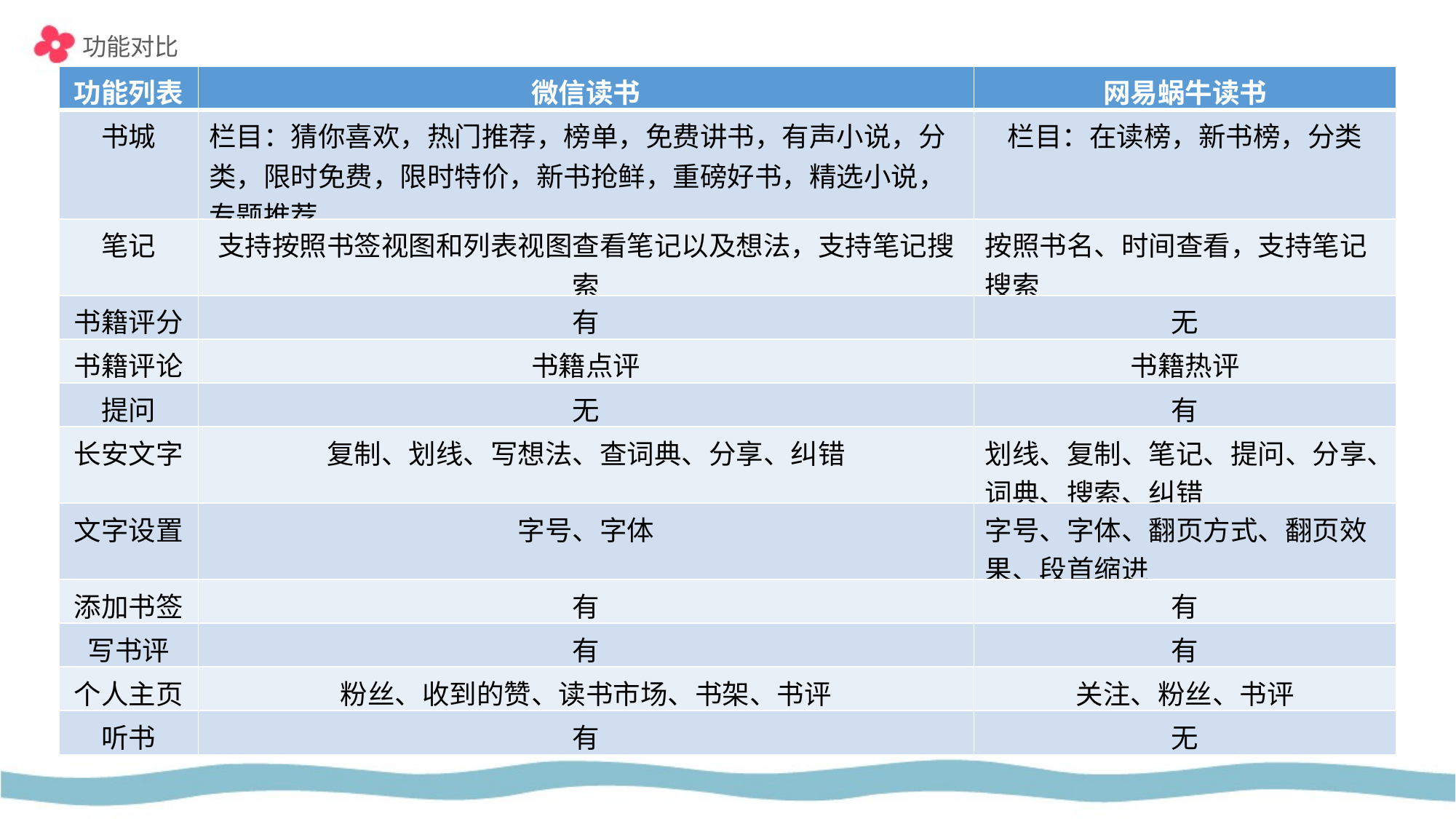

功能对比
| 功能列表 | 微信读书 | 网易蜗牛读书 |
| --- | --- | --- |
| 书城 | 栏目：猜你喜欢，热门推荐，榜单，免费讲书，有声小说，分类，限时免费，限时特价，新书抢鲜，重磅好书，精选小说，专题推荐 | 栏目：在读榜，新书榜，分类 |
| 笔记 | 支持按照书签视图和列表视图查看笔记以及想法，支持笔记搜索 | 按照书名、时间查看，支持笔记搜索 |
| 书籍评分 | 有 | 无 |
| 书籍评论 | 书籍点评 | 书籍热评 |
| 提问 | 无 | 有 |
| 长安文字 | 复制、划线、写想法、查词典、分享、纠错 | 划线、复制、笔记、提问、分享、词典、搜索、纠错 |
| 文字设置 | 字号、字体 | 字号、字体、翻页方式、翻页效果、段首缩进 |
| 添加书签 | 有 | 有 |
| 写书评 | 有 | 有 |
| 个人主页 | 粉丝、收到的赞、读书市场、书架、书评 | 关注、粉丝、书评 |
| 听书 | 有 | 无 |